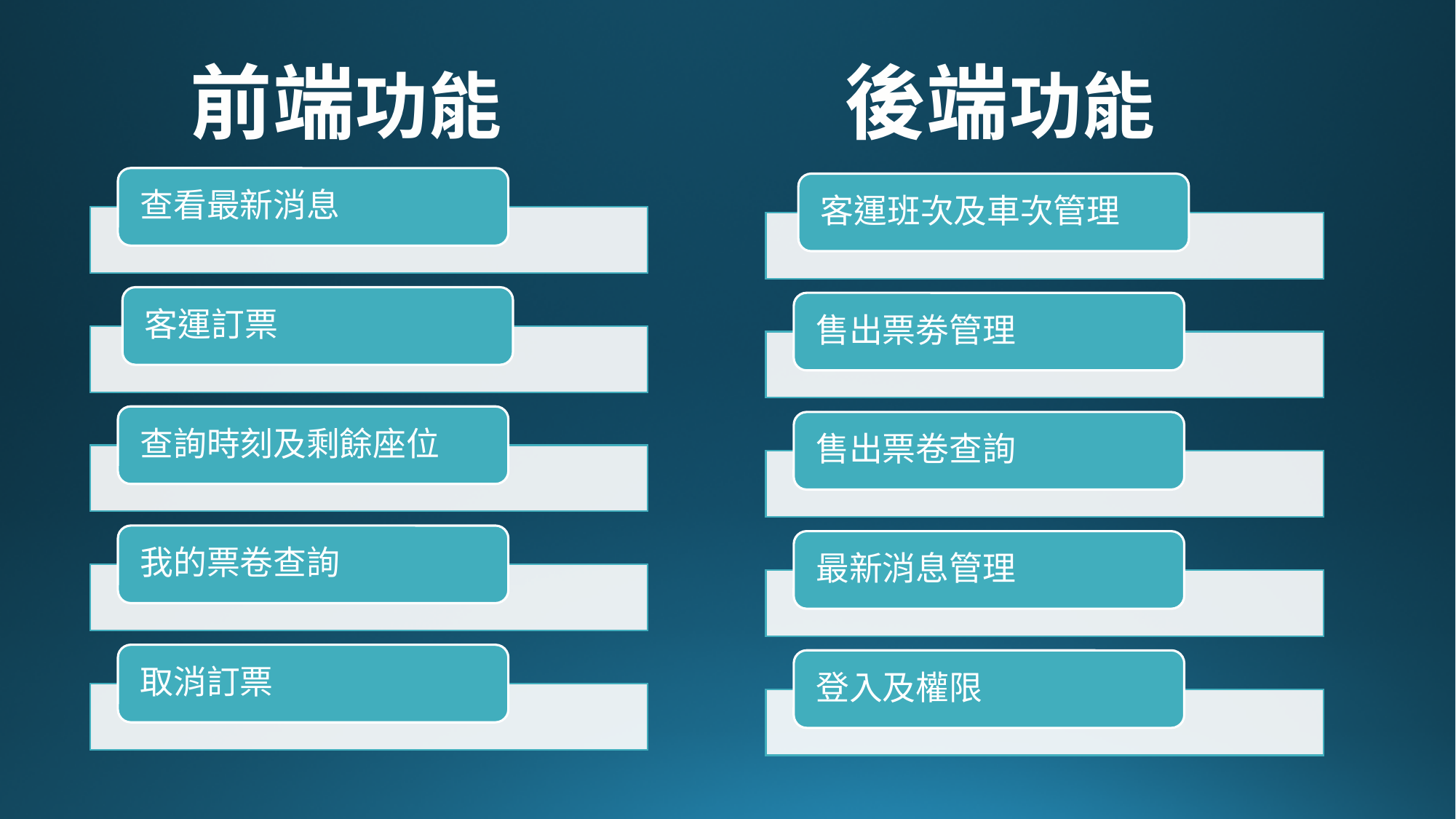

前端功能
後端功能
查看最新消息
客運訂票
查詢時刻及剩餘座位
我的票卷查詢
取消訂票
客運班次及車次管理
售出票劵管理
售出票卷查詢
最新消息管理
登入及權限